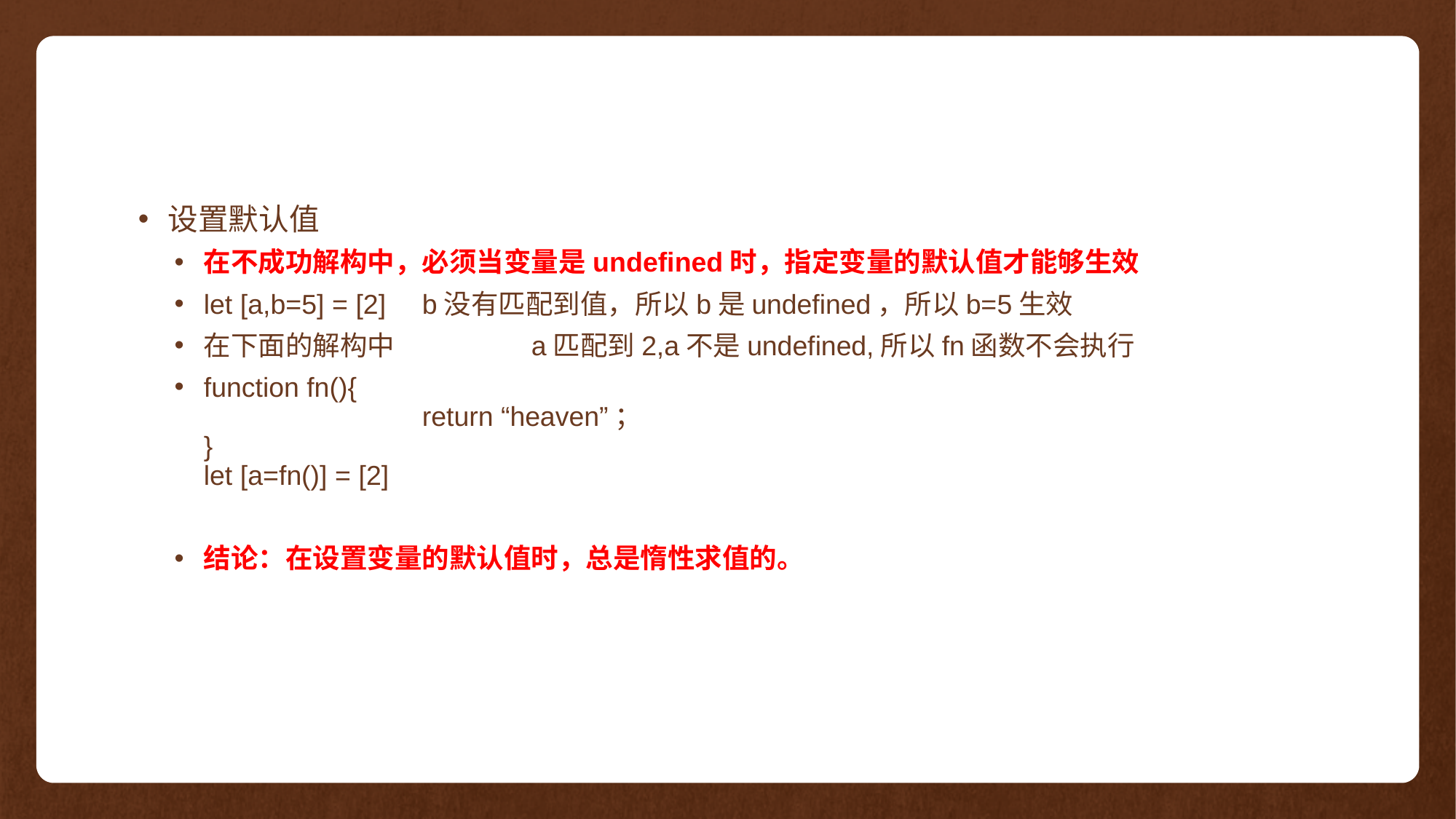

设置默认值
在不成功解构中，必须当变量是undefined时，指定变量的默认值才能够生效
let [a,b=5] = [2]	b没有匹配到值，所以b是undefined，所以b=5生效
在下面的解构中		a匹配到2,a不是undefined,所以fn函数不会执行
function fn(){
		return “heaven”；
}
let [a=fn()] = [2]

结论：在设置变量的默认值时，总是惰性求值的。